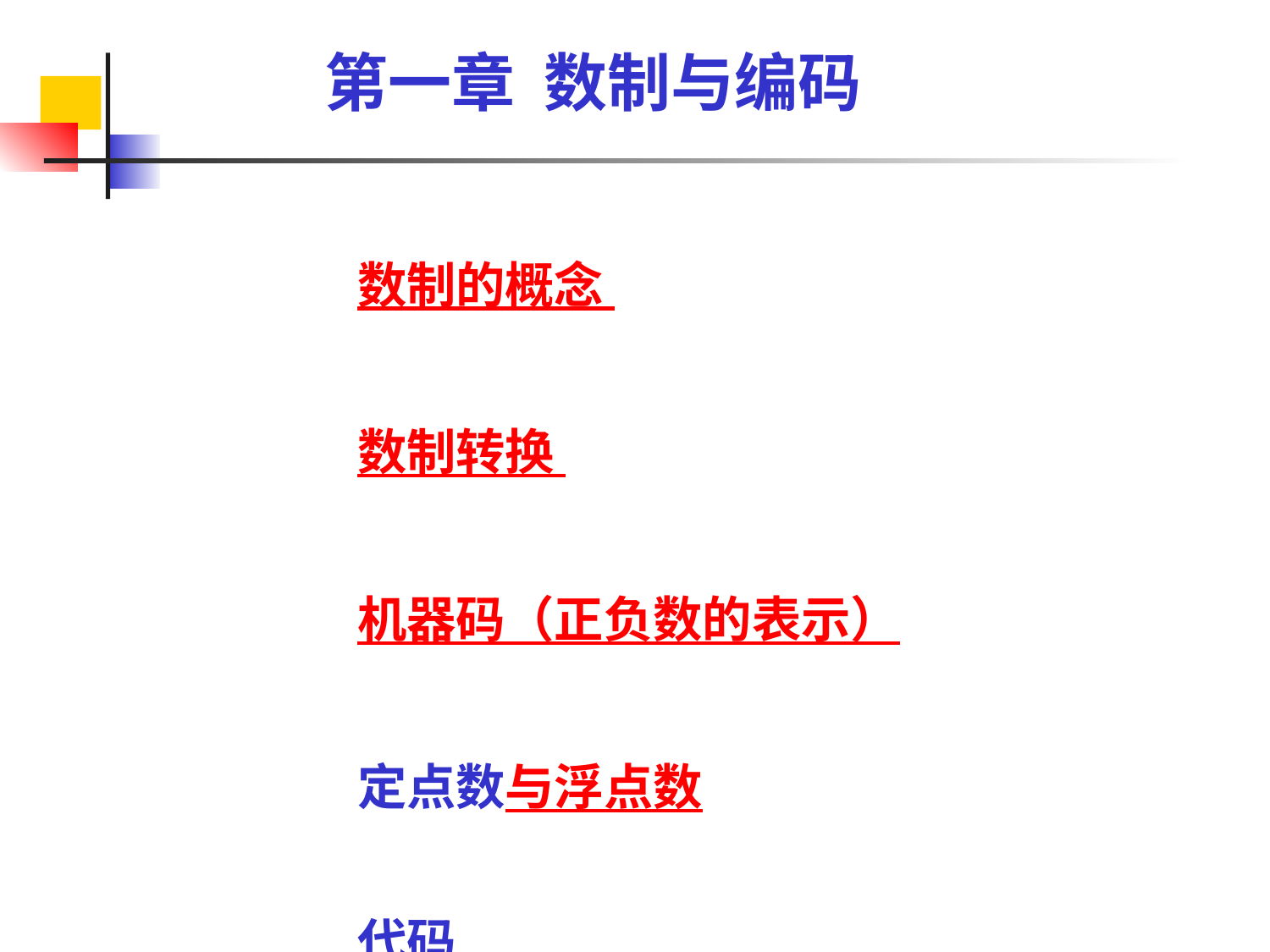

第一章  数制与编码
数制的概念
数制转换
机器码（正负数的表示）
定点数与浮点数
代码